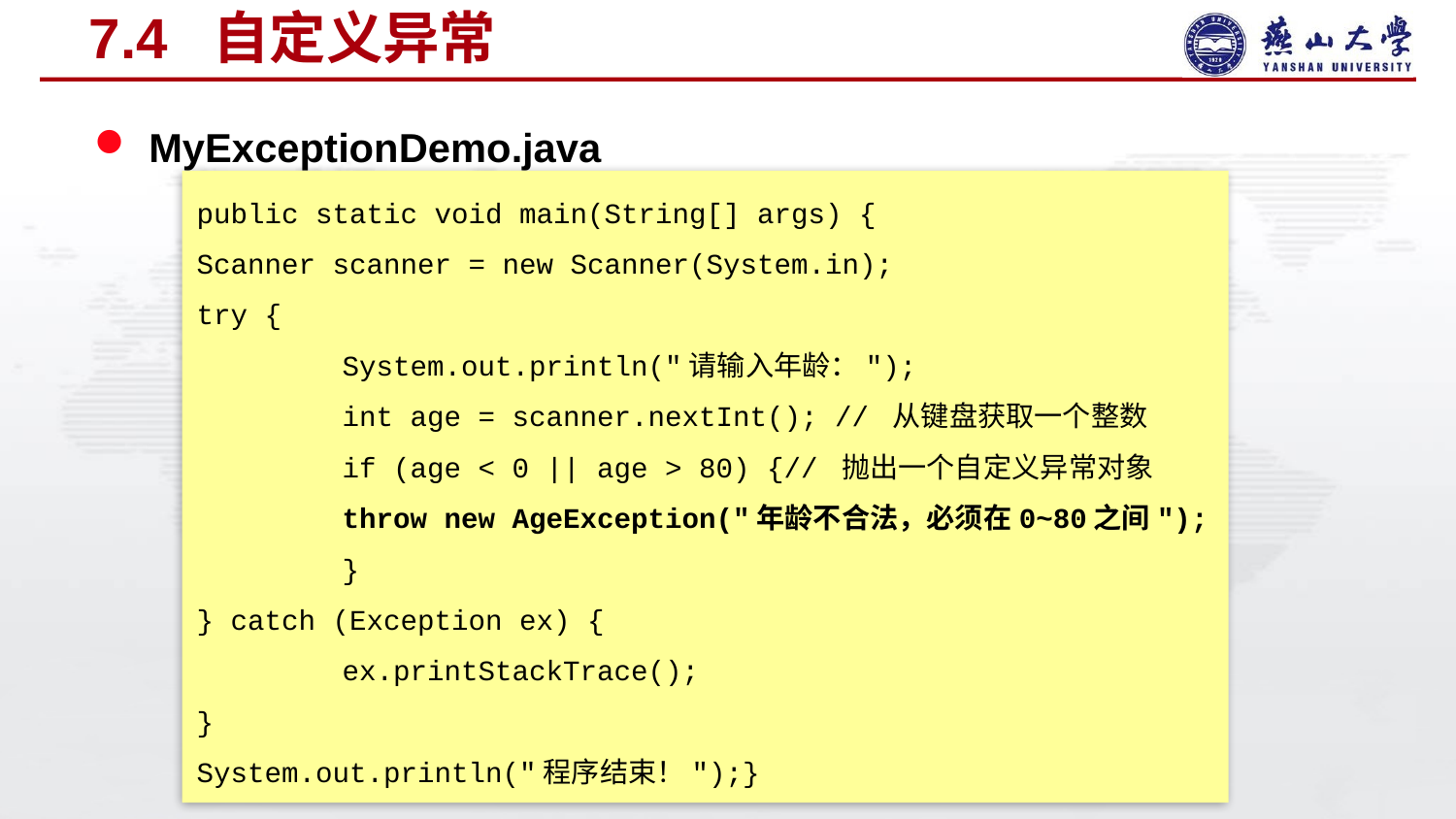

# 7.4  自定义异常
MyExceptionDemo.java

public static void main(String[] args) {
Scanner scanner = new Scanner(System.in);
try {
	System.out.println("请输入年龄：");
	int age = scanner.nextInt(); // 从键盘获取一个整数
	if (age < 0 || age > 80) {// 抛出一个自定义异常对象
	throw new AgeException("年龄不合法，必须在0~80之间");
	}
} catch (Exception ex) {
	ex.printStackTrace();
}
System.out.println("程序结束！");}